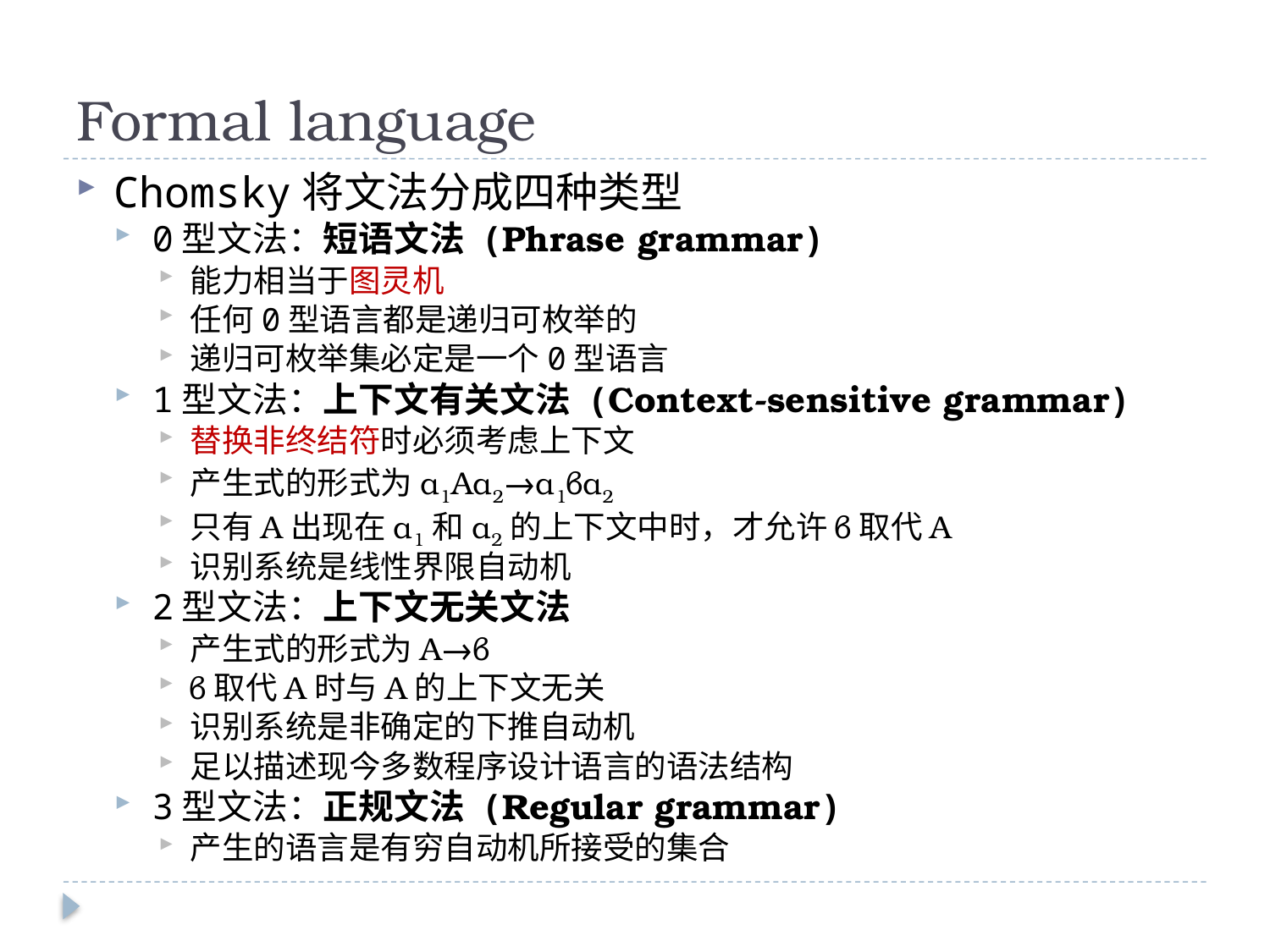

# Formal language
Chomsky将文法分成四种类型
0型文法：短语文法 (Phrase grammar)
能力相当于图灵机
任何0型语言都是递归可枚举的
递归可枚举集必定是一个0型语言
1型文法：上下文有关文法 (Context-sensitive grammar)
替换非终结符时必须考虑上下文
产生式的形式为α1Aα2→α1βα2
只有A出现在α1和α2的上下文中时，才允许β取代A
识别系统是线性界限自动机
2型文法：上下文无关文法
产生式的形式为A→β
β取代A时与A的上下文无关
识别系统是非确定的下推自动机
足以描述现今多数程序设计语言的语法结构
3型文法：正规文法 (Regular grammar)
产生的语言是有穷自动机所接受的集合

65